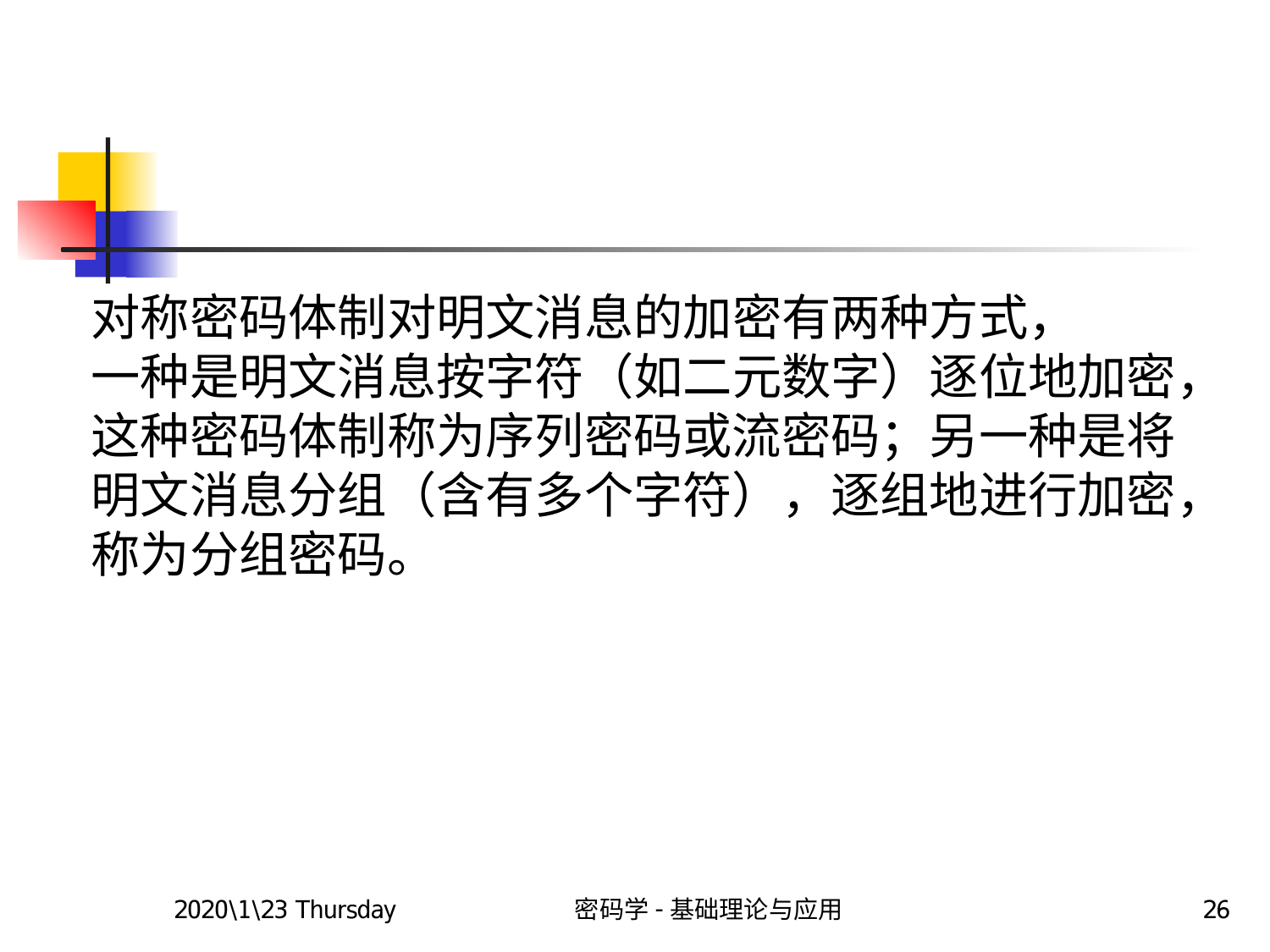

对称密码体制对明文消息的加密有两种方式，
一种是明文消息按字符（如二元数字）逐位地加密，这种密码体制称为序列密码或流密码；另一种是将明文消息分组（含有多个字符），逐组地进行加密，称为分组密码。
2020\1\23 Thursday
密码学-基础理论与应用
26